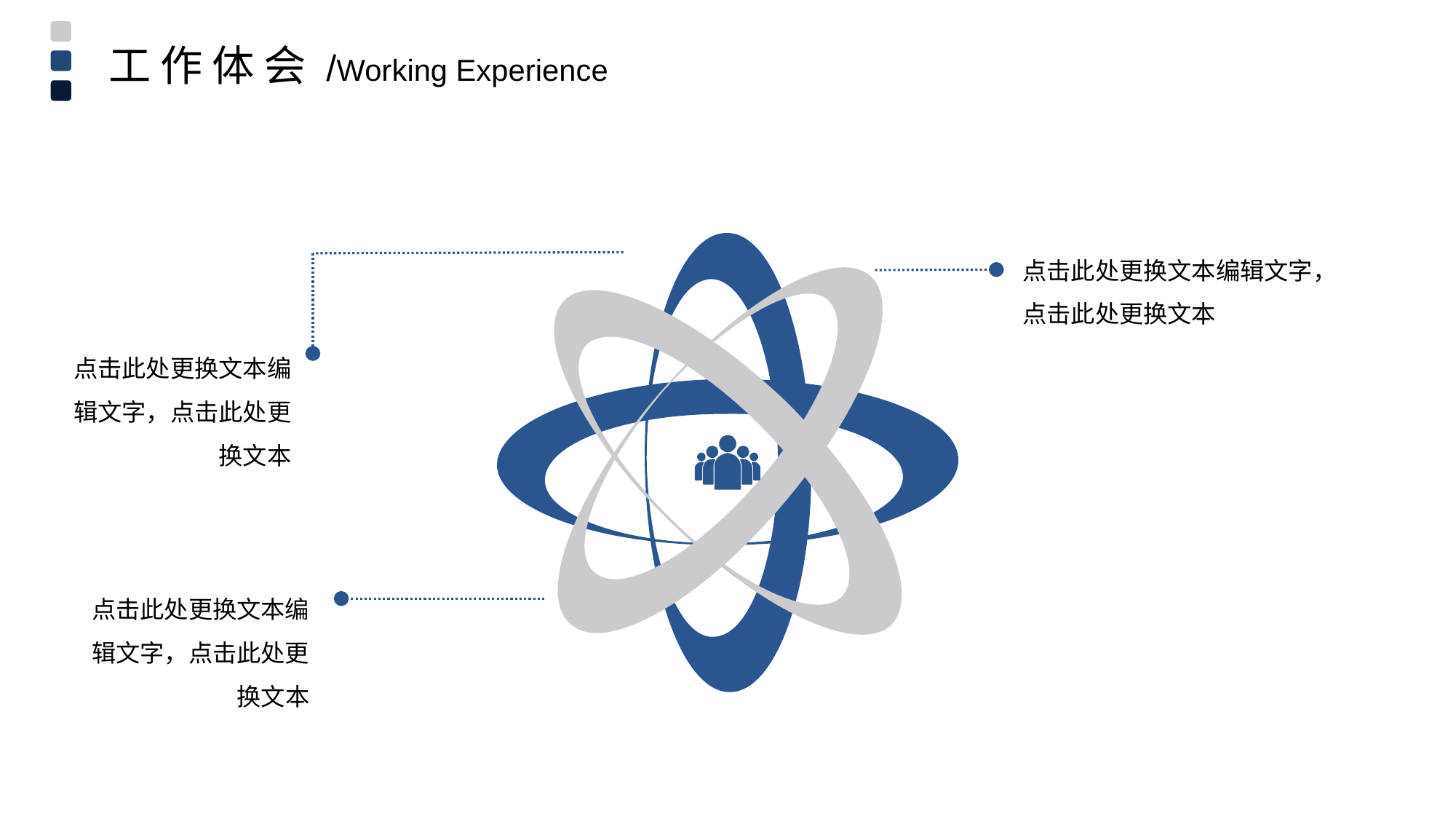

工 作 体 会 /Working Experience

点击此处更换文本编辑文字，点击此处更换文本
点击此处更换文本编辑文字，点击此处更换文本

点击此处更换文本编辑文字，点击此处更换文本